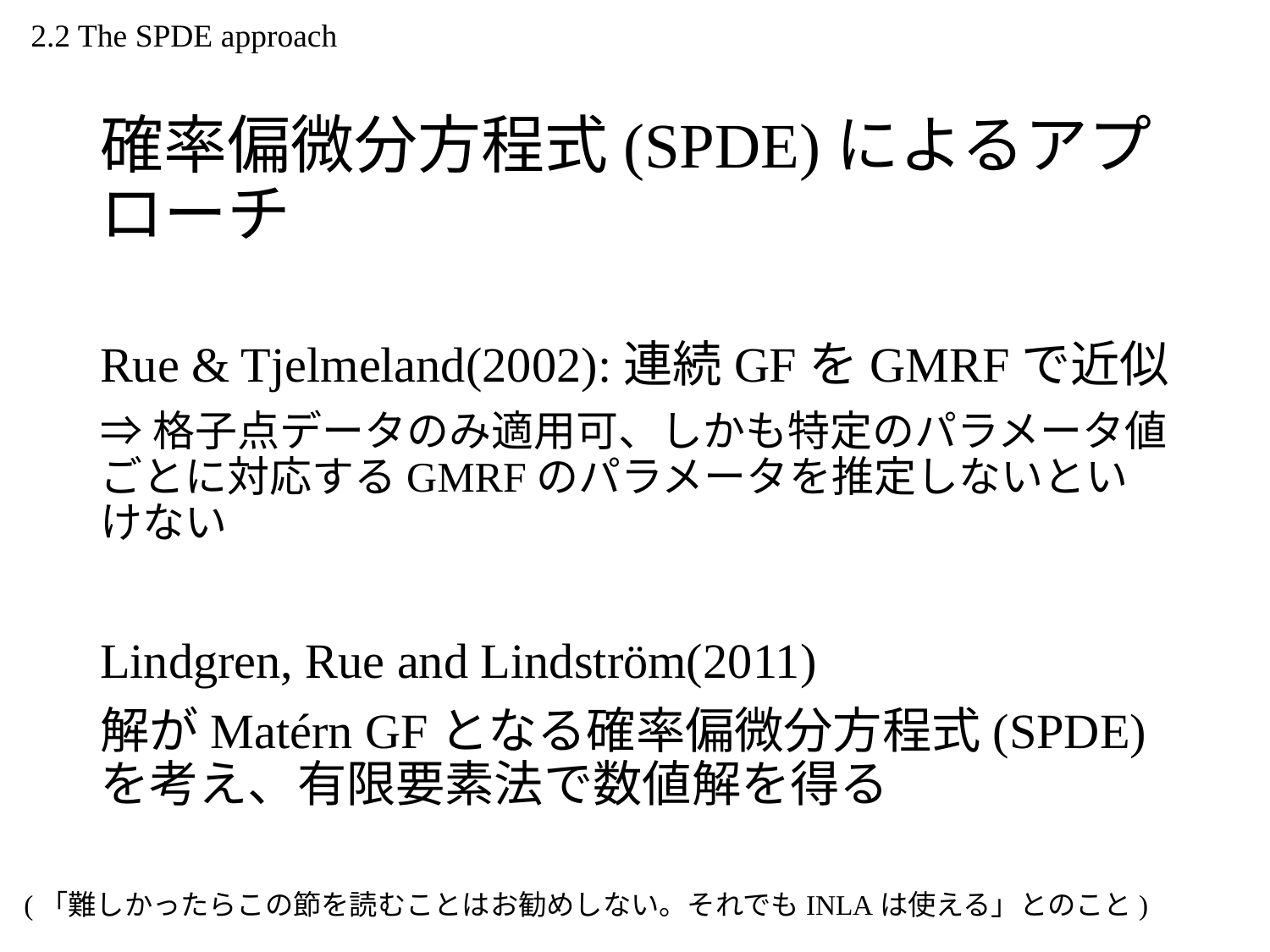

2.2 The SPDE approach
確率偏微分方程式(SPDE)によるアプローチ

Rue & Tjelmeland(2002):連続GFをGMRFで近似
⇒格子点データのみ適用可、しかも特定のパラメータ値ごとに対応するGMRFのパラメータを推定しないといけない

Lindgren, Rue and Lindström(2011)
解がMatérn GFとなる確率偏微分方程式(SPDE)を考え、有限要素法で数値解を得る
(「難しかったらこの節を読むことはお勧めしない。それでもINLAは使える」とのこと)